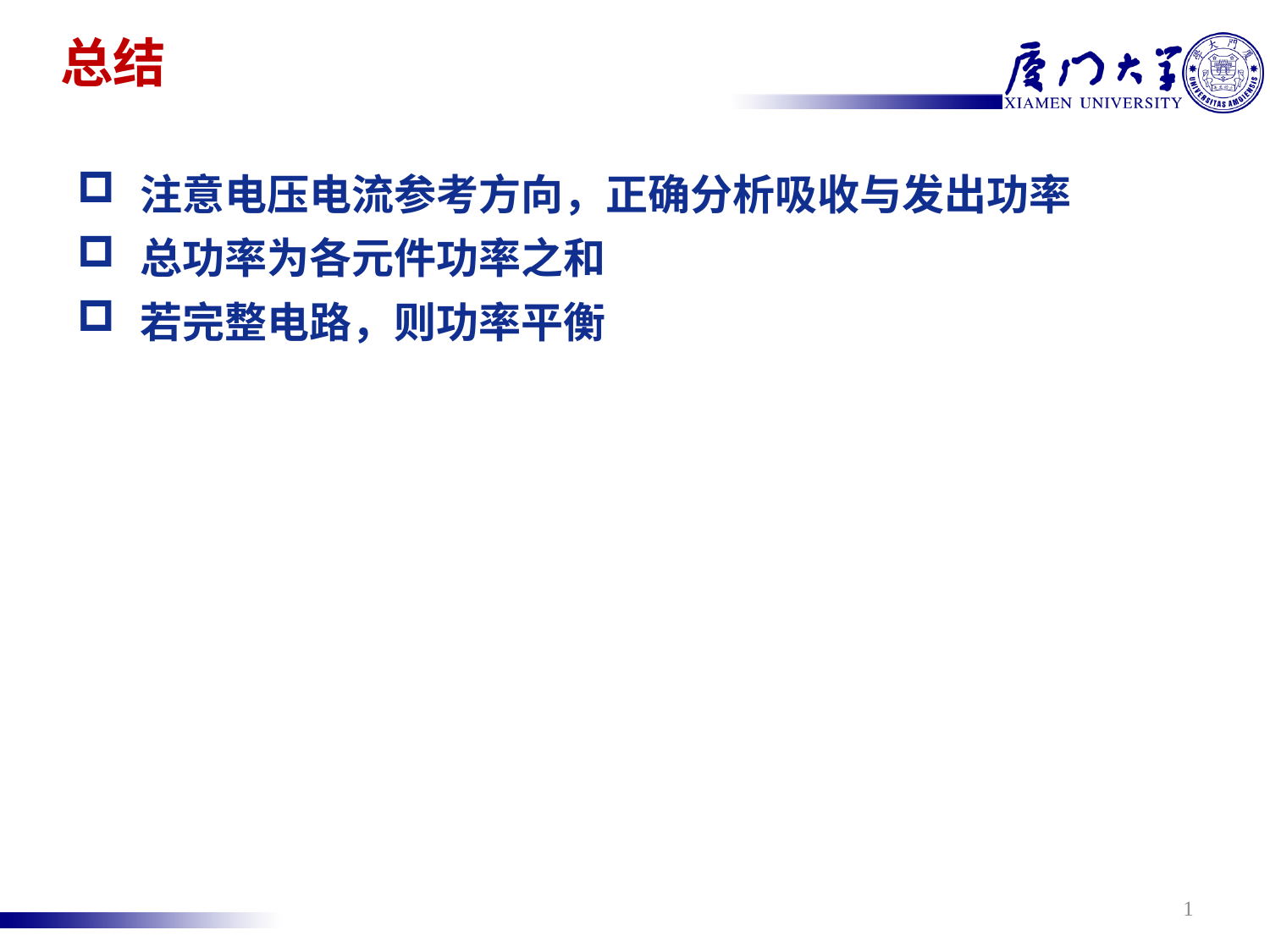

# 总结
注意电压电流参考方向，正确分析吸收与发出功率
总功率为各元件功率之和
若完整电路，则功率平衡

1